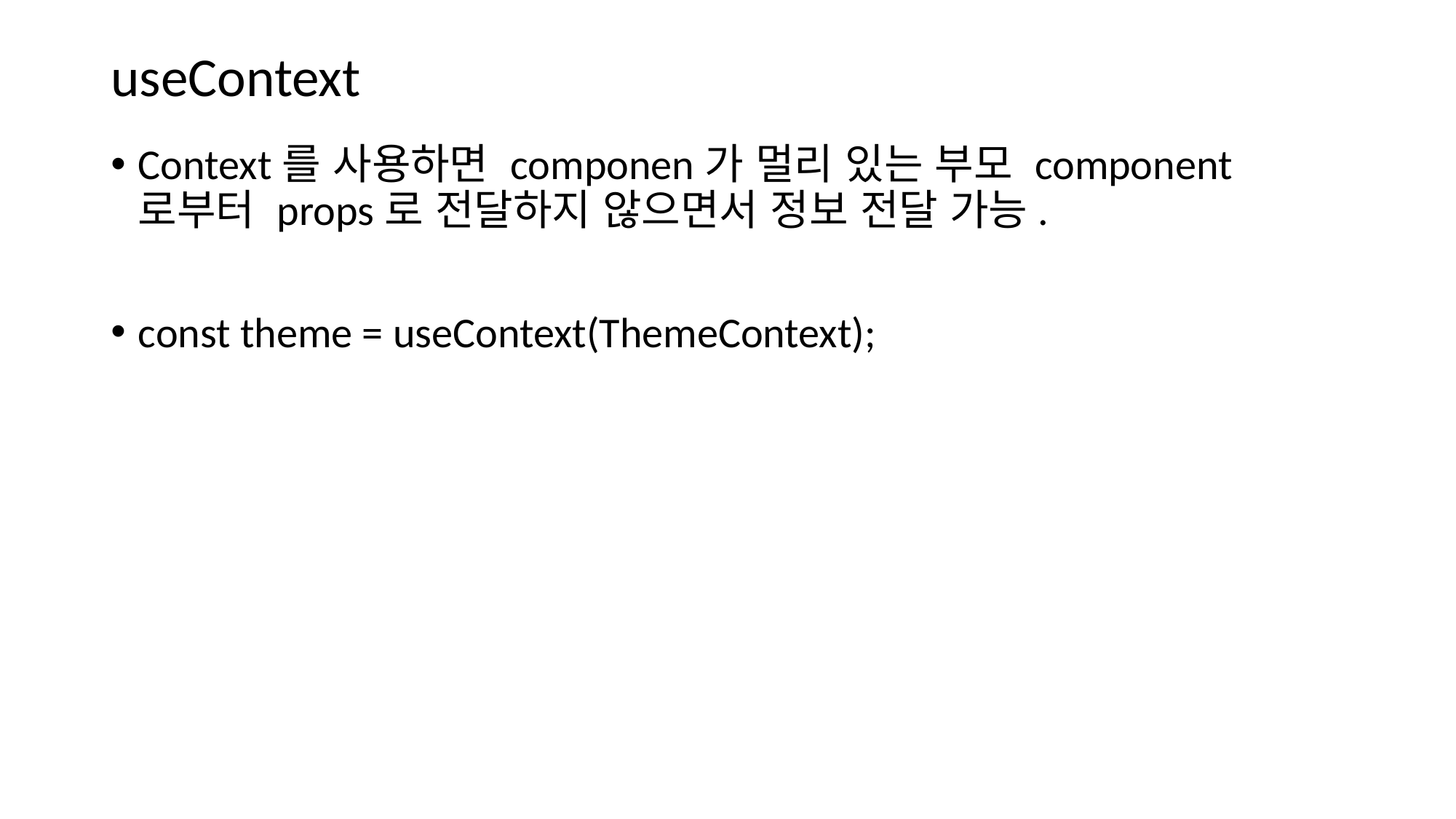

# useContext
Context를 사용하면 componen가 멀리 있는 부모 component로부터 props로 전달하지 않으면서 정보 전달 가능.

const theme = useContext(ThemeContext);